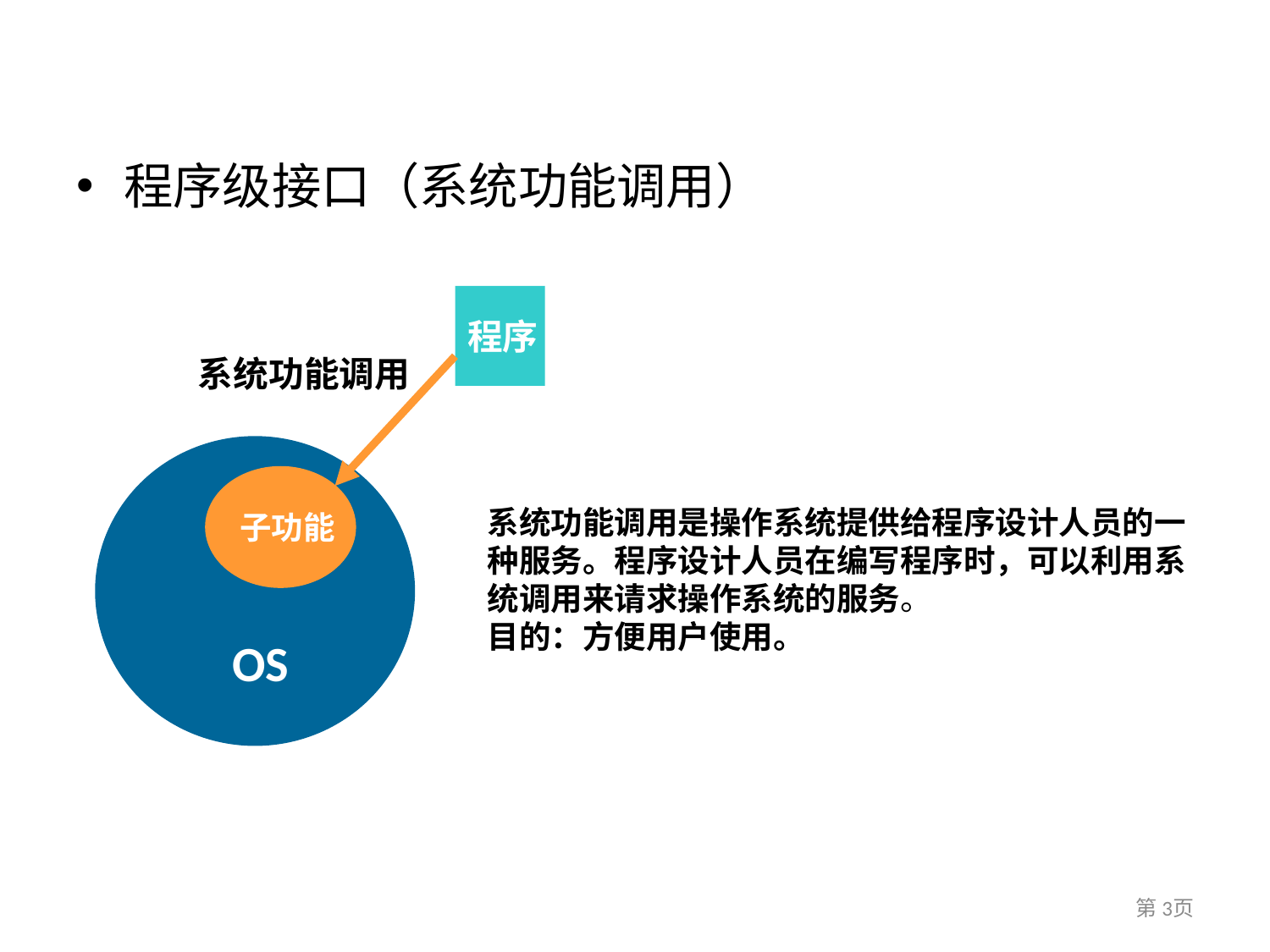

程序级接口（系统功能调用）
程序
系统功能调用

子功能
系统功能调用是操作系统提供给程序设计人员的一种服务。程序设计人员在编写程序时，可以利用系统调用来请求操作系统的服务。
目的：方便用户使用。
OS
第3页